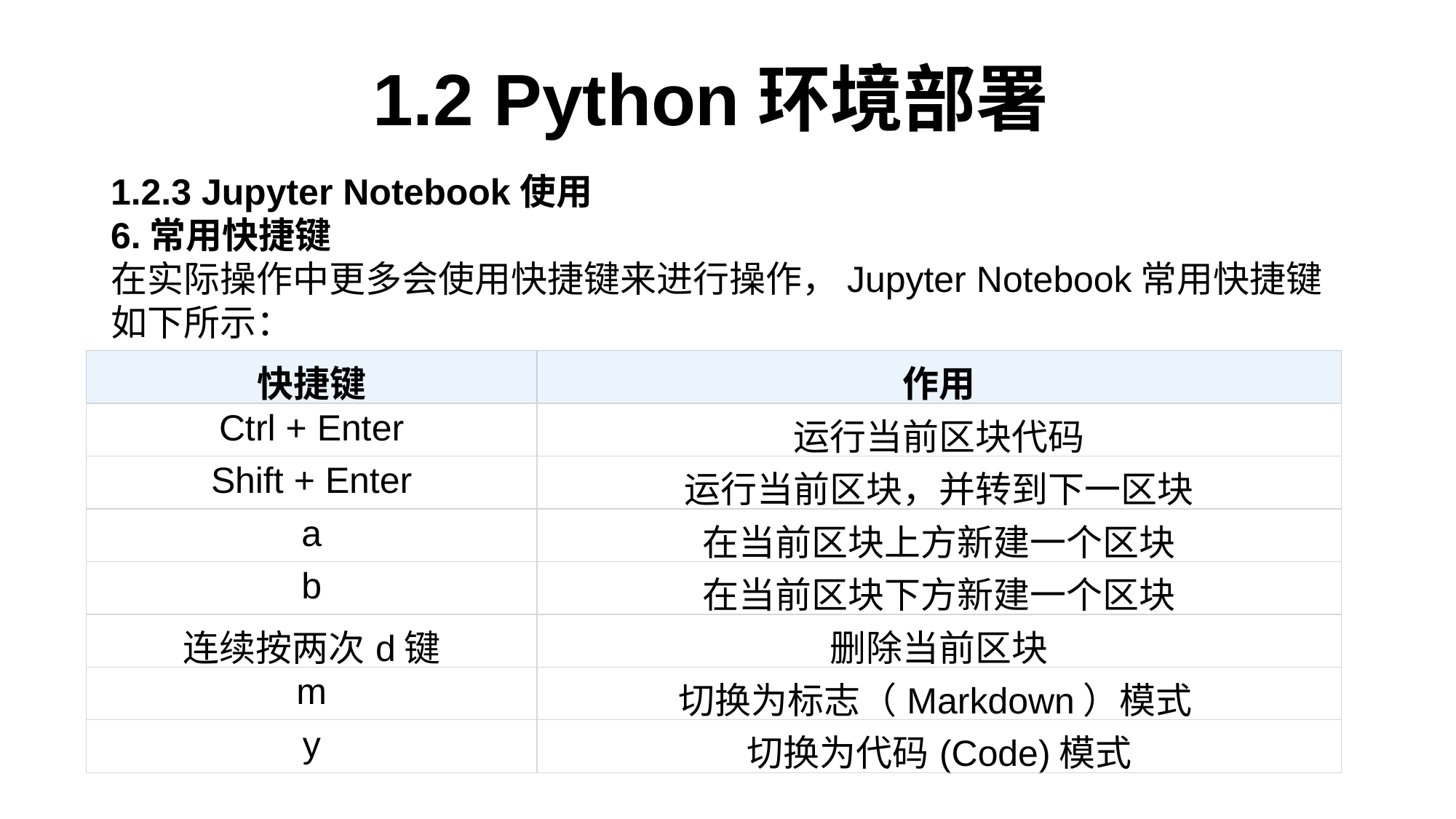

1.2 Python环境部署
1.2.3 Jupyter Notebook使用
6.常用快捷键
在实际操作中更多会使用快捷键来进行操作，Jupyter Notebook常用快捷键如下所示：
| 快捷键 | 作用 |
| --- | --- |
| Ctrl + Enter | 运行当前区块代码 |
| Shift + Enter | 运行当前区块，并转到下一区块 |
| a | 在当前区块上方新建一个区块 |
| b | 在当前区块下方新建一个区块 |
| 连续按两次d键 | 删除当前区块 |
| m | 切换为标志（Markdown）模式 |
| y | 切换为代码(Code)模式 |